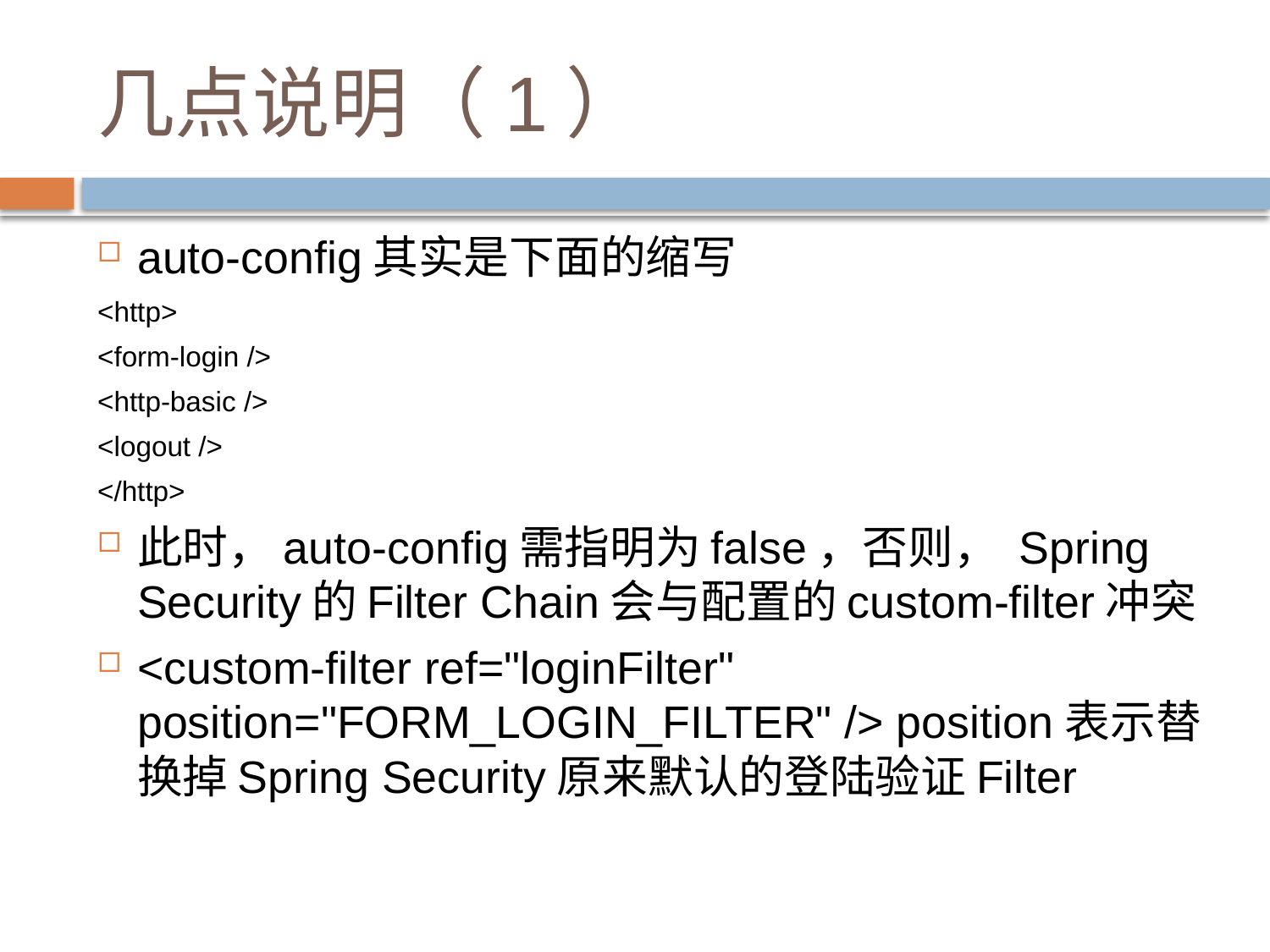

# 几点说明（1）
auto-config其实是下面的缩写
<http>
<form-login />
<http-basic />
<logout />
</http>
此时，auto-config需指明为false，否则， Spring Security的Filter Chain会与配置的custom-filter冲突
<custom-filter ref="loginFilter" position="FORM_LOGIN_FILTER" /> position表示替换掉Spring Security原来默认的登陆验证Filter